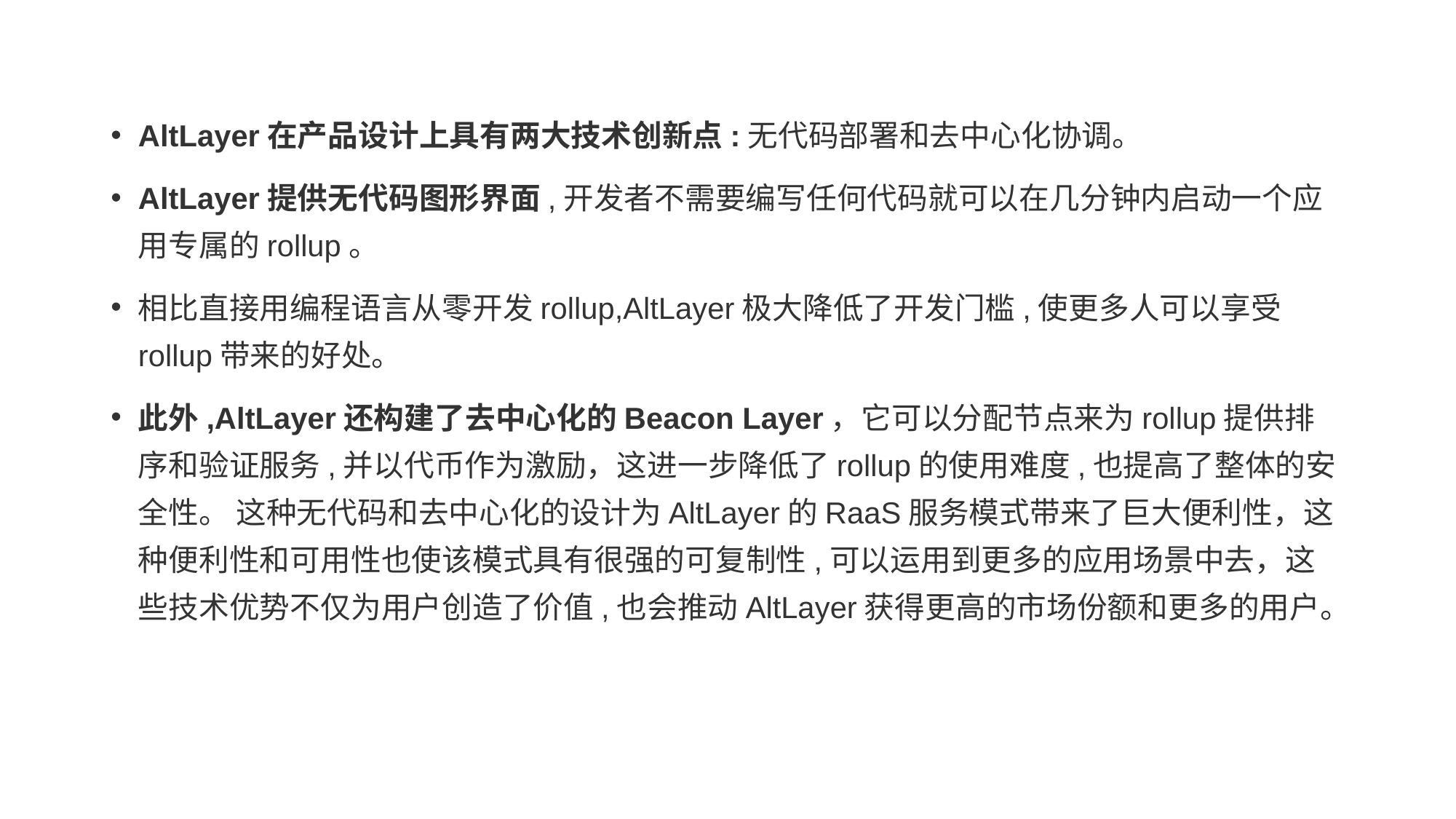

AltLayer在产品设计上具有两大技术创新点:无代码部署和去中心化协调。
AltLayer提供无代码图形界面,开发者不需要编写任何代码就可以在几分钟内启动一个应用专属的rollup。
相比直接用编程语言从零开发rollup,AltLayer极大降低了开发门槛,使更多人可以享受rollup带来的好处。
此外,AltLayer还构建了去中心化的Beacon Layer，它可以分配节点来为rollup提供排序和验证服务,并以代币作为激励，这进一步降低了rollup的使用难度,也提高了整体的安全性。 这种无代码和去中心化的设计为AltLayer的RaaS服务模式带来了巨大便利性，这种便利性和可用性也使该模式具有很强的可复制性,可以运用到更多的应用场景中去，这些技术优势不仅为用户创造了价值,也会推动AltLayer获得更高的市场份额和更多的用户。